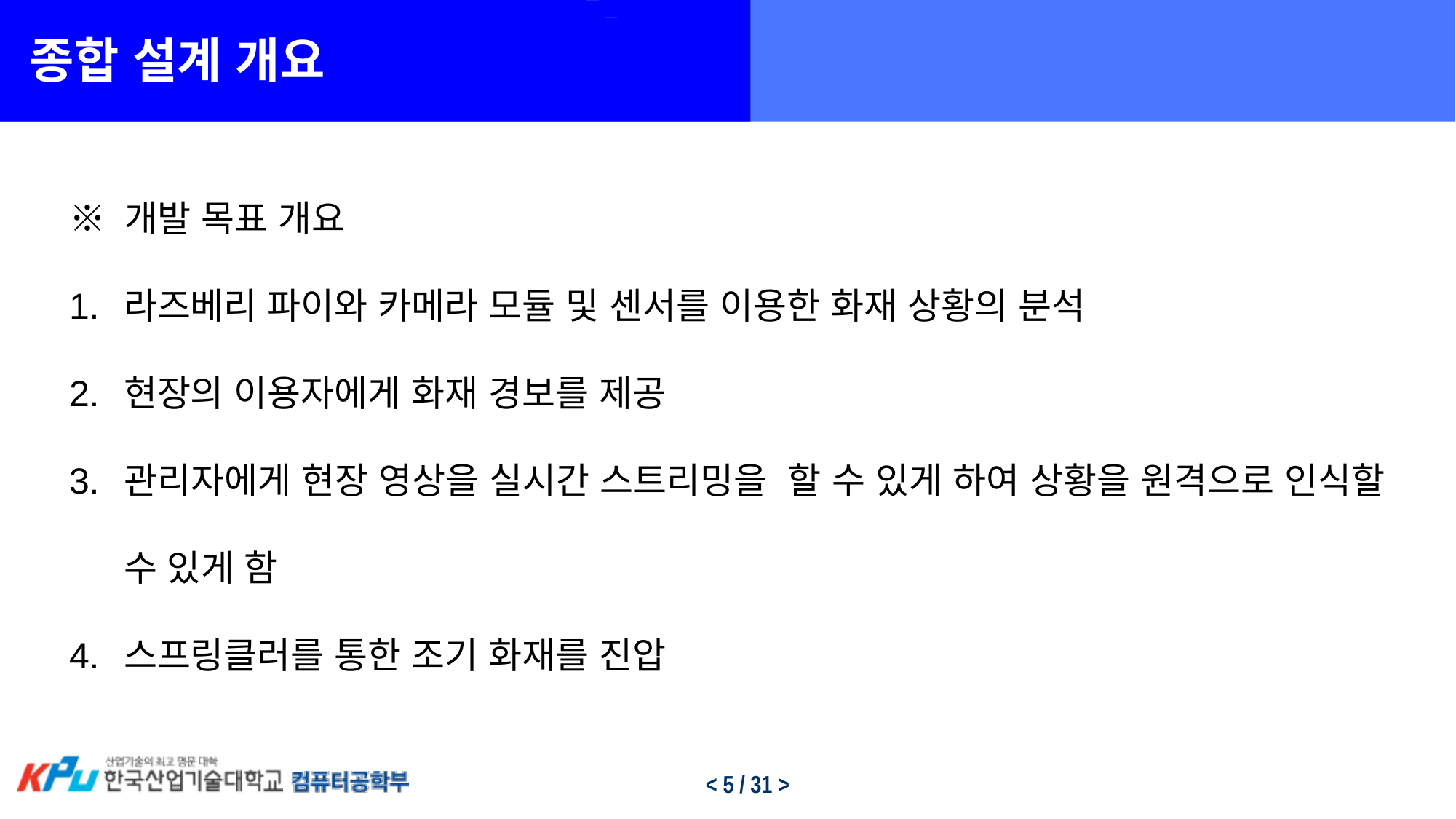

종합 설계 개요
※ 개발 목표 개요
라즈베리 파이와 카메라 모듈 및 센서를 이용한 화재 상황의 분석
현장의 이용자에게 화재 경보를 제공
관리자에게 현장 영상을 실시간 스트리밍을  할 수 있게 하여 상황을 원격으로 인식할 수 있게 함
스프링클러를 통한 조기 화재를 진압